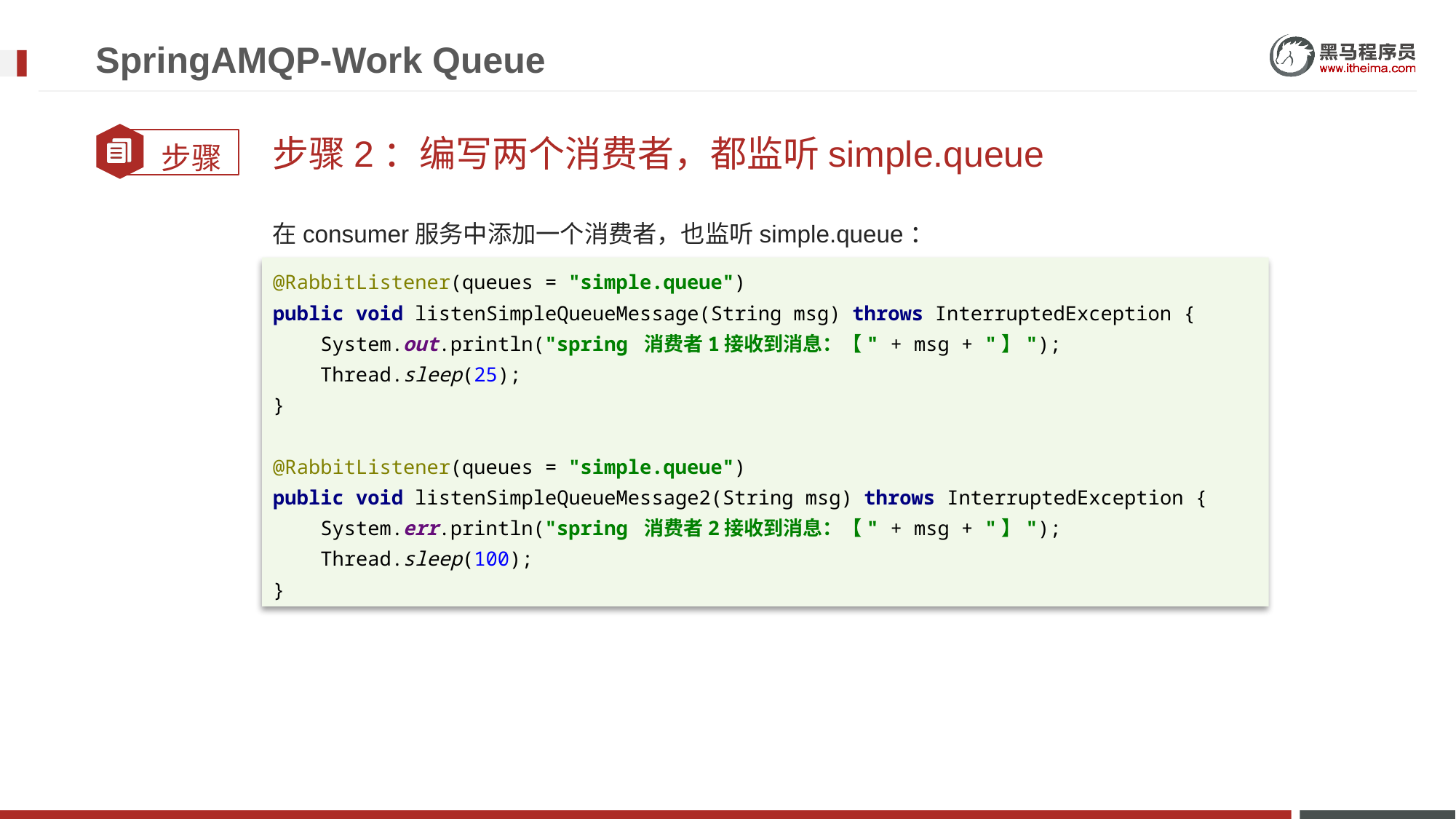

# SpringAMQP-Work Queue
步骤2：编写两个消费者，都监听simple.queue
在consumer服务中添加一个消费者，也监听simple.queue：
@RabbitListener(queues = "simple.queue")
public void listenSimpleQueueMessage(String msg) throws InterruptedException {
    System.out.println("spring 消费者1接收到消息：【" + msg + "】");
    Thread.sleep(25);
}
@RabbitListener(queues = "simple.queue")
public void listenSimpleQueueMessage2(String msg) throws InterruptedException {
    System.err.println("spring 消费者2接收到消息：【" + msg + "】");
    Thread.sleep(100);
}